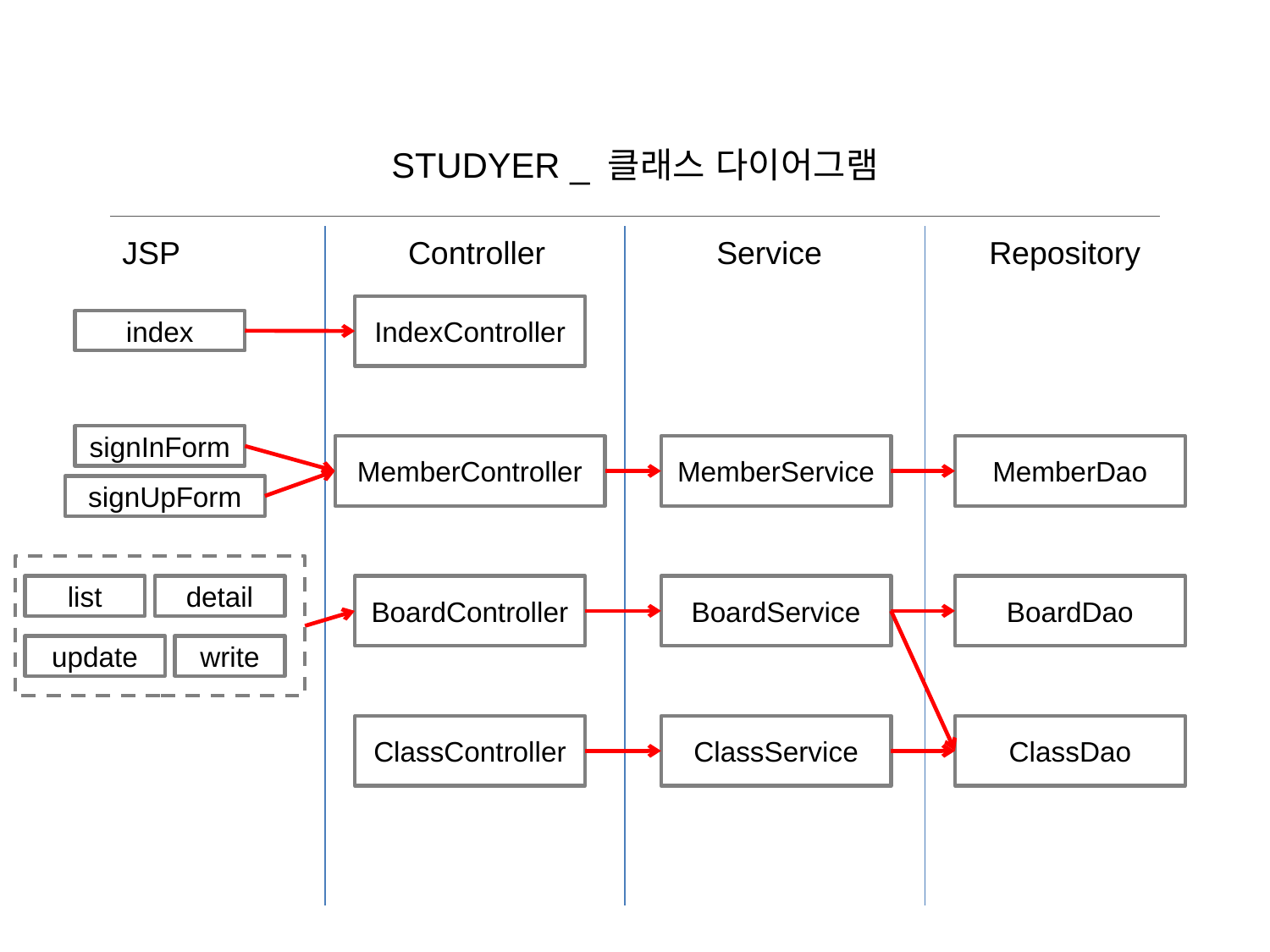

STUDYER _ 클래스 다이어그램
JSP
Controller
Service
Repository
IndexController
index
signInForm
MemberController
MemberService
MemberDao
signUpForm

list
detail
BoardController
BoardService
BoardDao
update
write
ClassController
ClassService
ClassDao